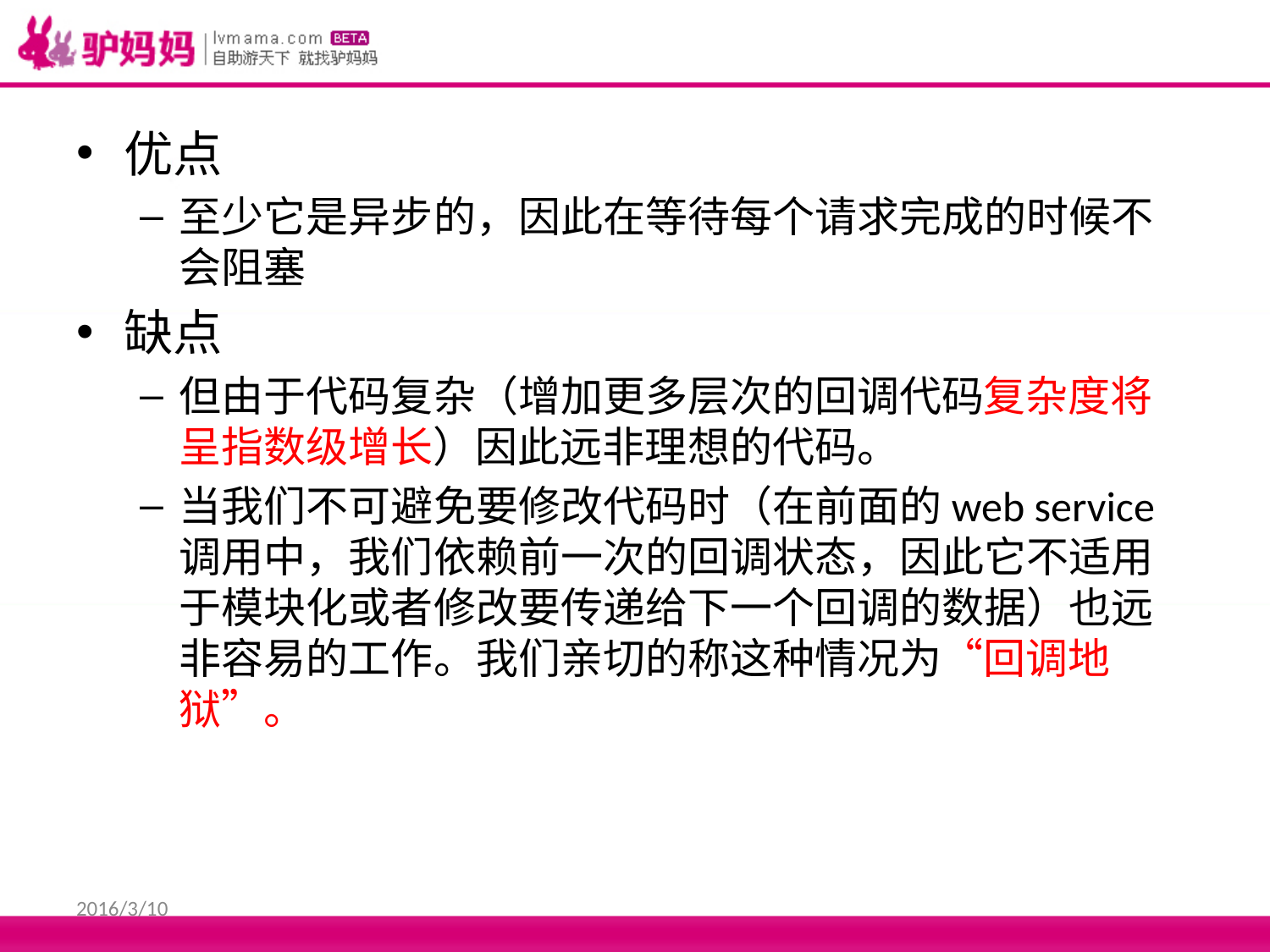

优点
至少它是异步的，因此在等待每个请求完成的时候不会阻塞
缺点
但由于代码复杂（增加更多层次的回调代码复杂度将呈指数级增长）因此远非理想的代码。
当我们不可避免要修改代码时（在前面的web service调用中，我们依赖前一次的回调状态，因此它不适用于模块化或者修改要传递给下一个回调的数据）也远非容易的工作。我们亲切的称这种情况为“回调地狱”。
2016/3/10